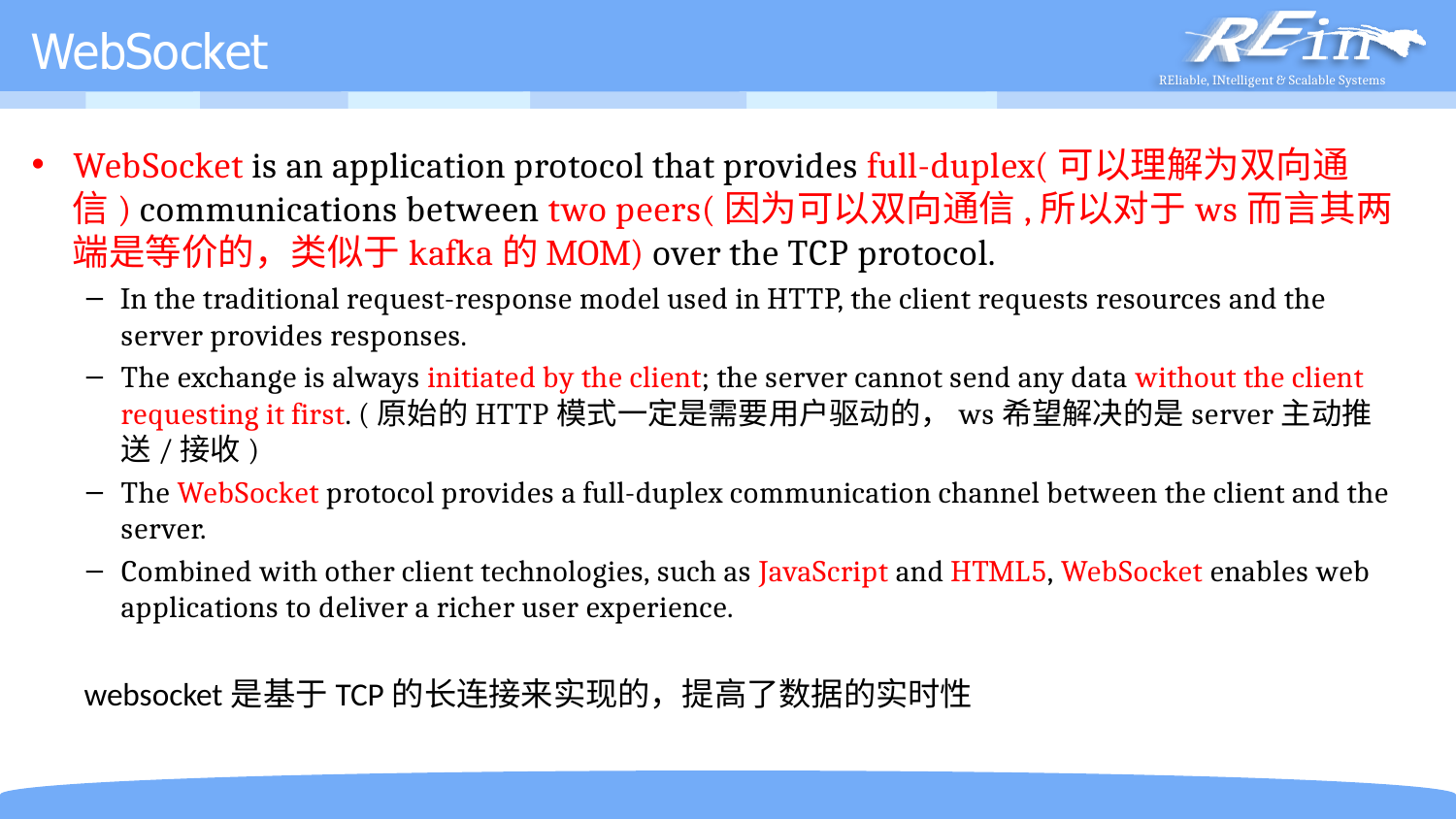

# WebSocket
WebSocket is an application protocol that provides full-duplex(可以理解为双向通信) communications between two peers(因为可以双向通信,所以对于ws而言其两端是等价的，类似于kafka的MOM) over the TCP protocol.
In the traditional request-response model used in HTTP, the client requests resources and the server provides responses.
The exchange is always initiated by the client; the server cannot send any data without the client requesting it first. (原始的HTTP模式一定是需要用户驱动的，ws希望解决的是server主动推送/接收)
The WebSocket protocol provides a full-duplex communication channel between the client and the server.
Combined with other client technologies, such as JavaScript and HTML5, WebSocket enables web applications to deliver a richer user experience.

websocket是基于TCP的长连接来实现的，提高了数据的实时性
3